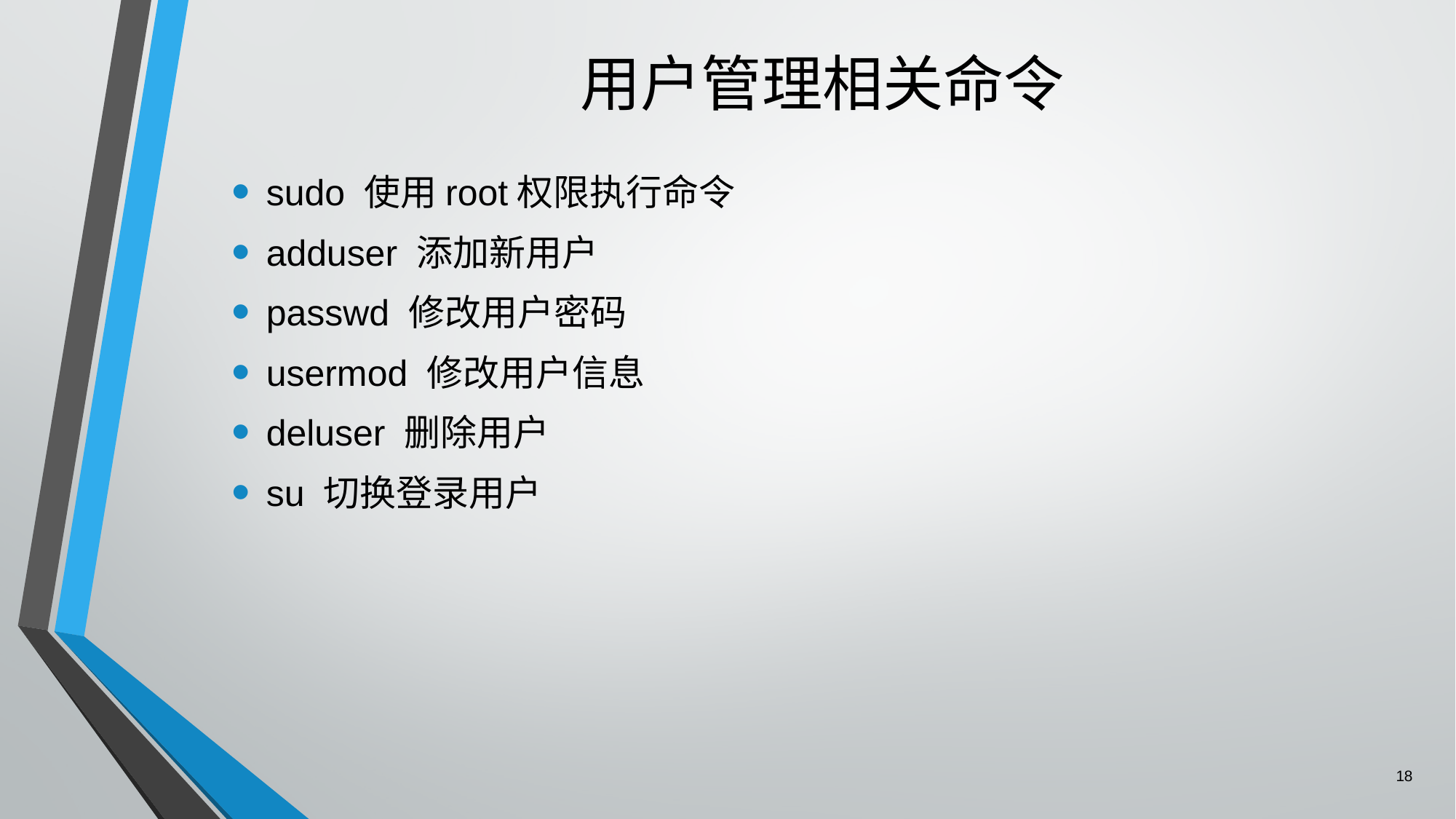

# 用户管理相关命令
sudo 使用root权限执行命令
adduser 添加新用户
passwd 修改用户密码
usermod 修改用户信息
deluser 删除用户
su 切换登录用户
18